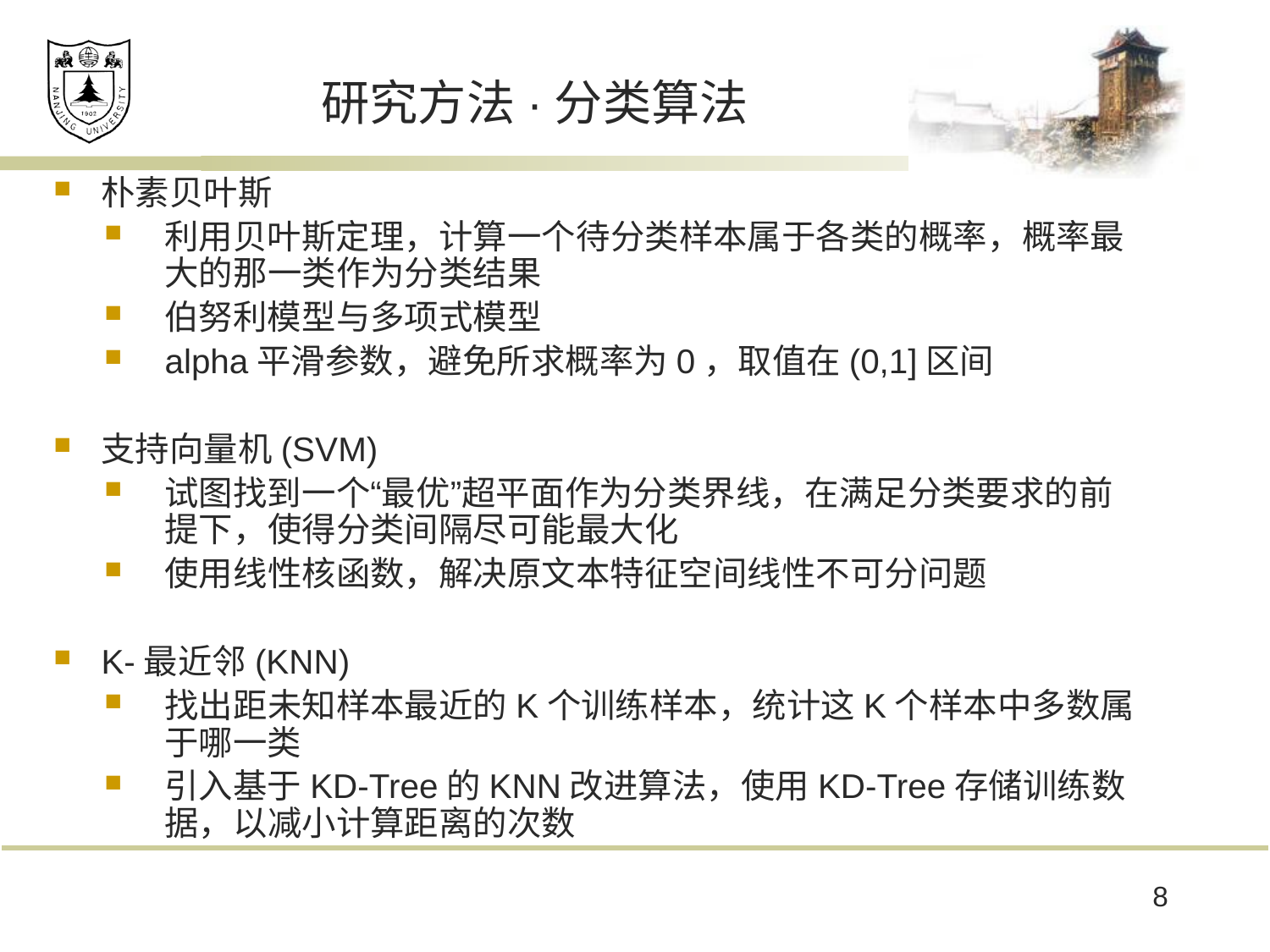

研究方法·分类算法
朴素贝叶斯
利用贝叶斯定理，计算一个待分类样本属于各类的概率，概率最大的那一类作为分类结果
伯努利模型与多项式模型
alpha平滑参数，避免所求概率为0，取值在(0,1]区间

支持向量机(SVM)
试图找到一个“最优”超平面作为分类界线，在满足分类要求的前提下，使得分类间隔尽可能最大化
使用线性核函数，解决原文本特征空间线性不可分问题

K-最近邻(KNN)
找出距未知样本最近的K个训练样本，统计这K个样本中多数属于哪一类
引入基于KD-Tree的KNN改进算法，使用KD-Tree存储训练数据，以减小计算距离的次数
8